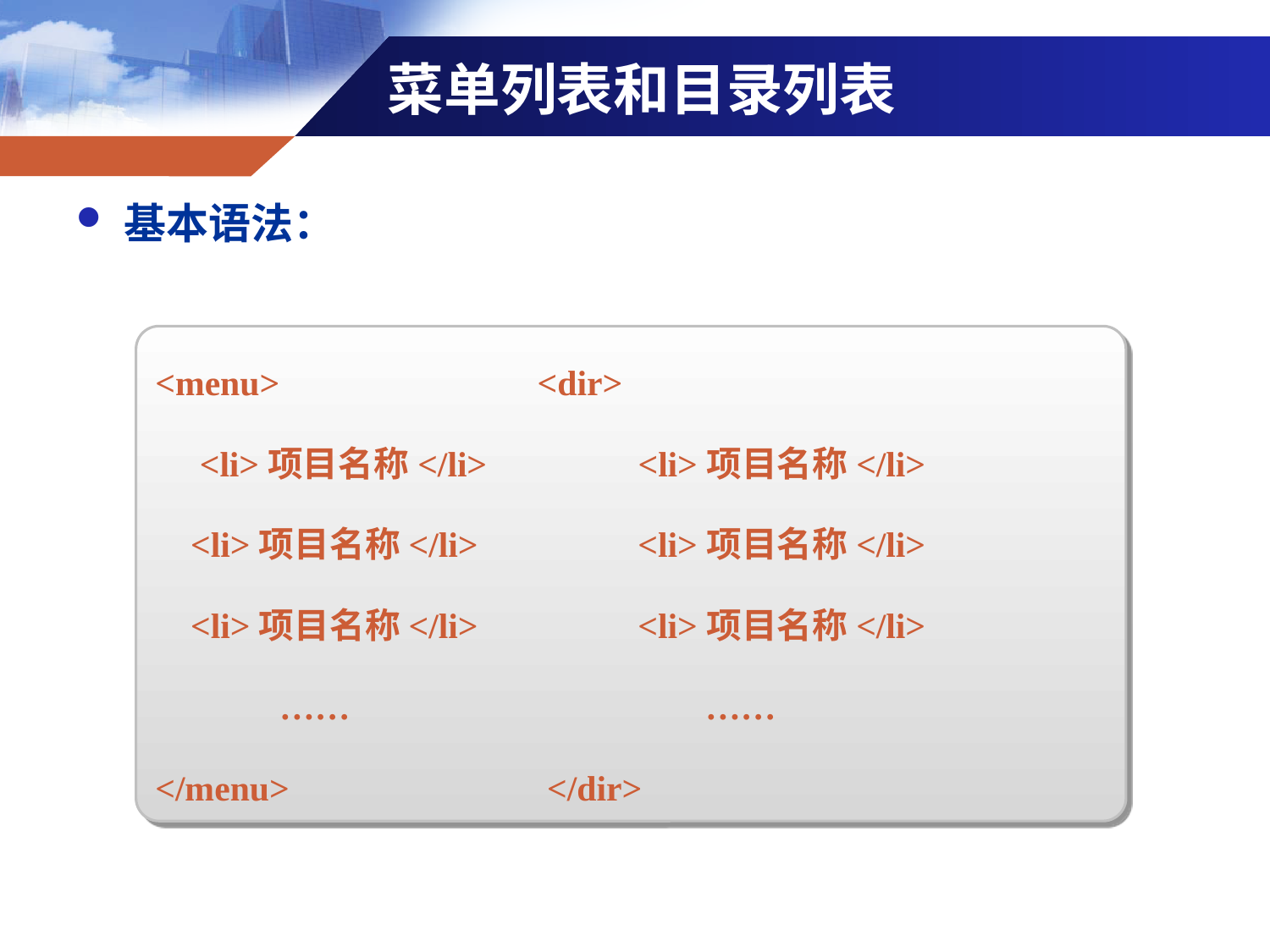

菜单列表和目录列表
基本语法：
<menu>                             <dir>
     <li>项目名称</li>                 <li>项目名称</li>
    <li>项目名称</li>                  <li>项目名称</li>
    <li>项目名称</li>                  <li>项目名称</li>
              ……                                        ……
</menu>                             </dir>